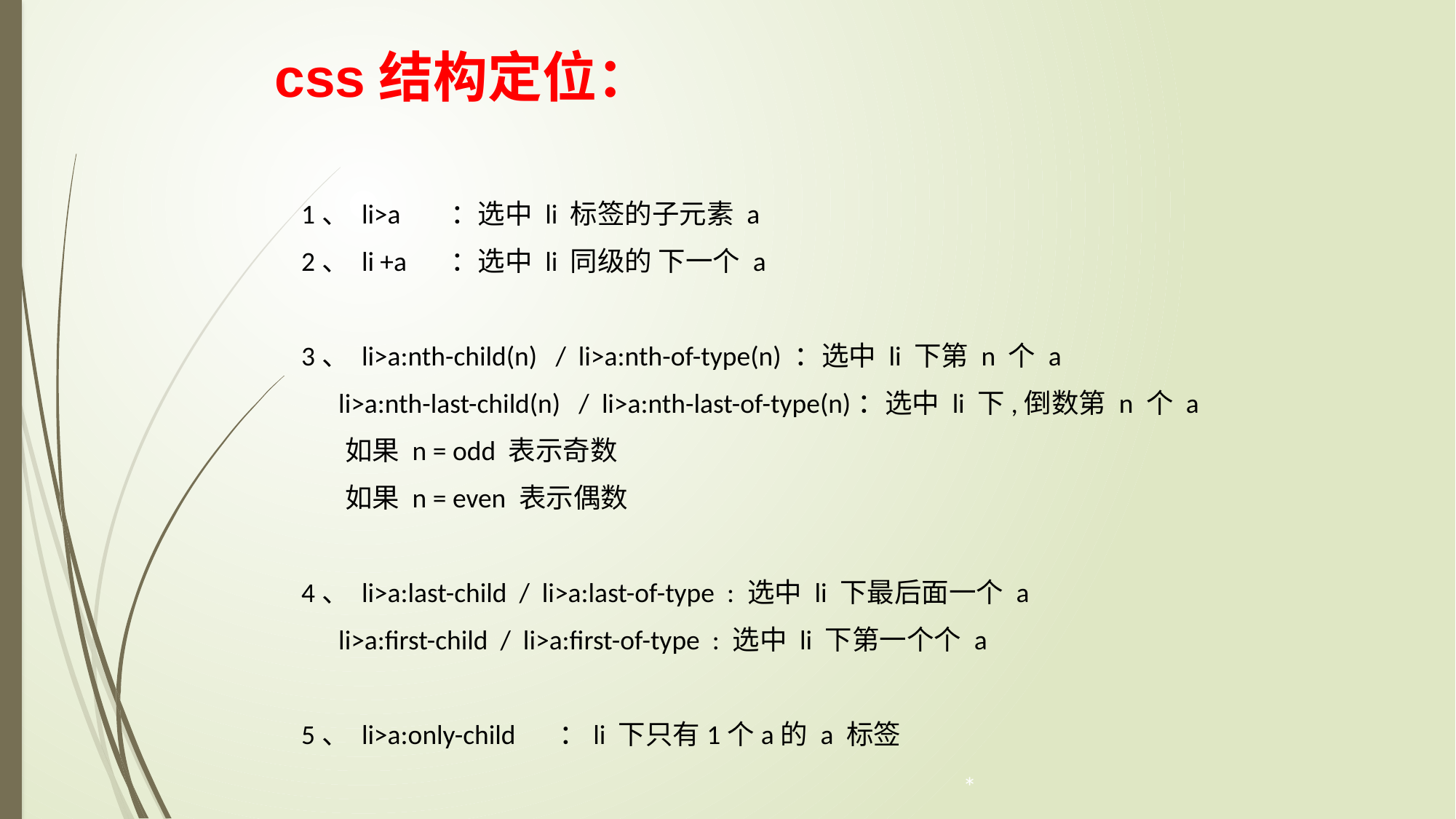

css结构定位：
1、 li>a       ：选中 li 标签的子元素 a
2、 li +a      ：选中 li 同级的 下一个 a

3、 li>a:nth-child(n)   /  li>a:nth-of-type(n) ：选中 li 下第 n 个 a
      li>a:nth-last-child(n)   /  li>a:nth-last-of-type(n)：选中 li 下,倒数第 n 个 a
      如果 n = odd 表示奇数
      如果 n = even 表示偶数

4、 li>a:last-child  /  li>a:last-of-type  : 选中 li 下最后面一个 a
      li>a:first-child  /  li>a:first-of-type  : 选中 li 下第一个个 a

5、 li>a:only-child      ：li 下只有1个a的 a 标签

*